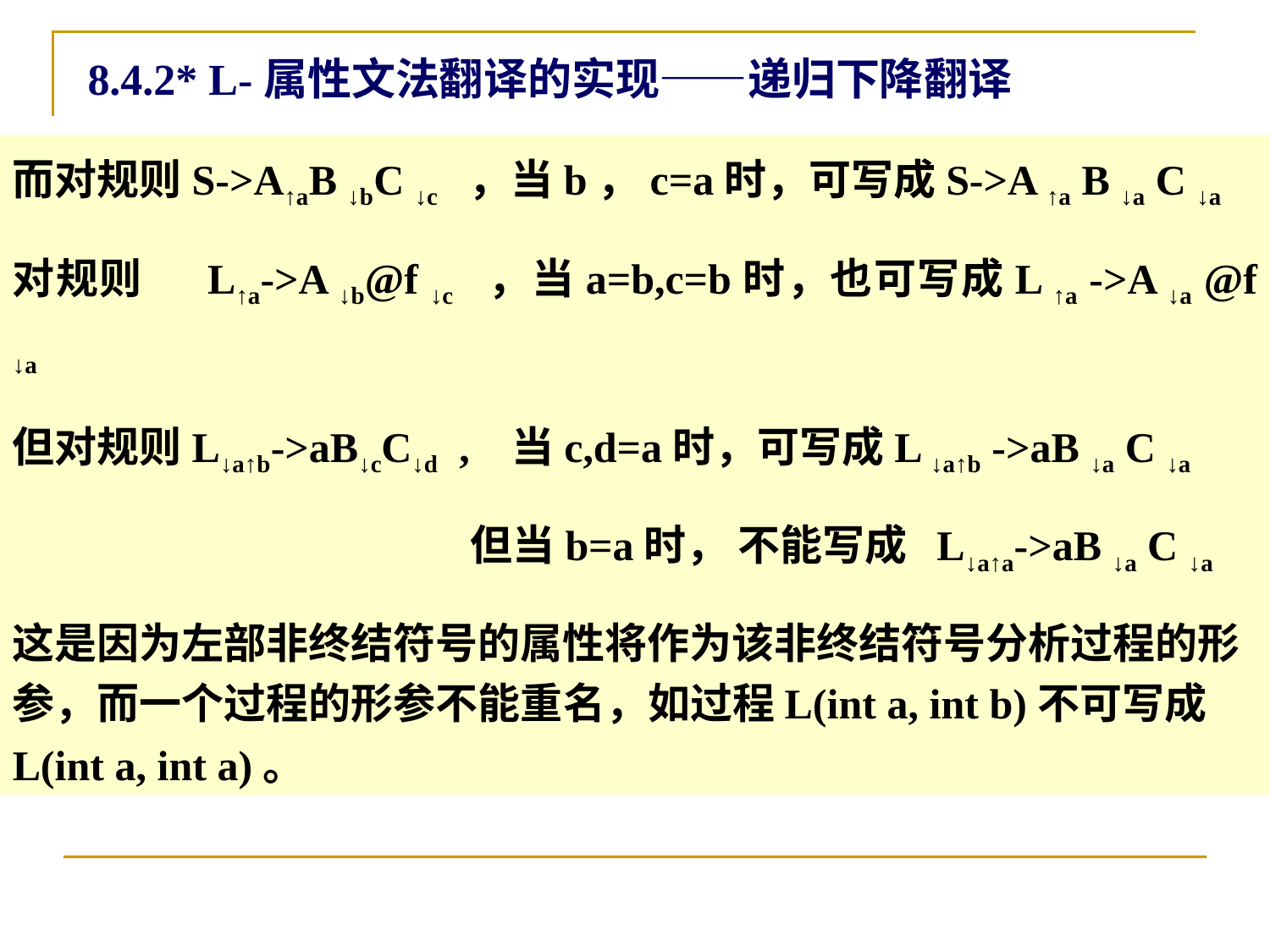

# 8.4.2* L-属性文法翻译的实现——递归下降翻译
而对规则S->A↑aB ↓bC ↓c  ，当b，c=a时，可写成S->A ↑a B ↓a C ↓a
对规则     L↑a->A ↓b@f ↓c  ，当a=b,c=b时，也可写成L ↑a ->A ↓a @f ↓a
但对规则L↓a↑b->aB↓cC↓d  ,   当c,d=a时，可写成L ↓a↑b ->aB ↓a C ↓a
			       但当b=a时， 不能写成  L↓a↑a->aB ↓a C ↓a
这是因为左部非终结符号的属性将作为该非终结符号分析过程的形参，而一个过程的形参不能重名，如过程L(int a, int b)不可写成L(int a, int a)。
58